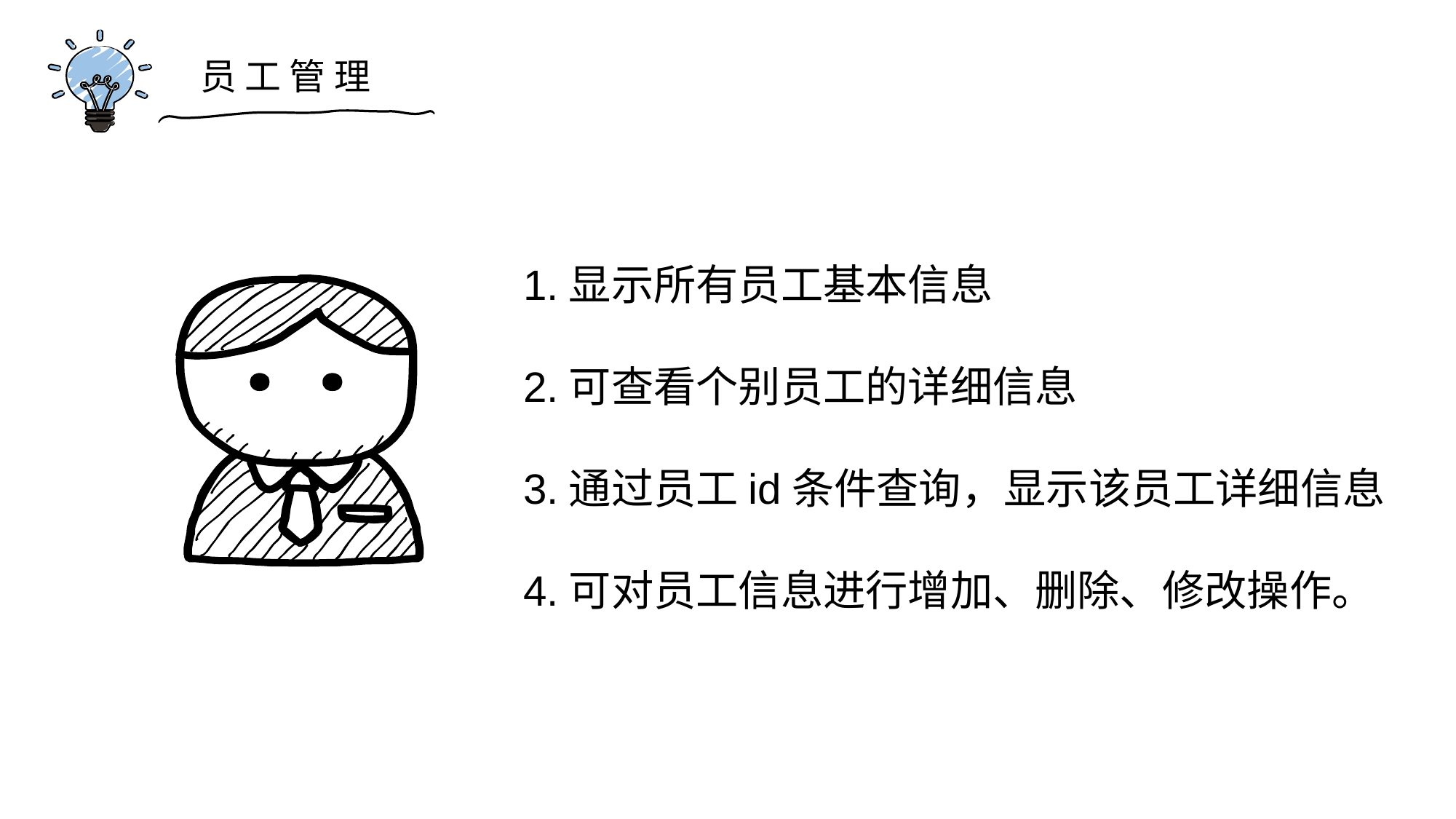

员 工 管 理

1.显示所有员工基本信息

2.可查看个别员工的详细信息

3.通过员工id条件查询，显示该员工详细信息

4.可对员工信息进行增加、删除、修改操作。